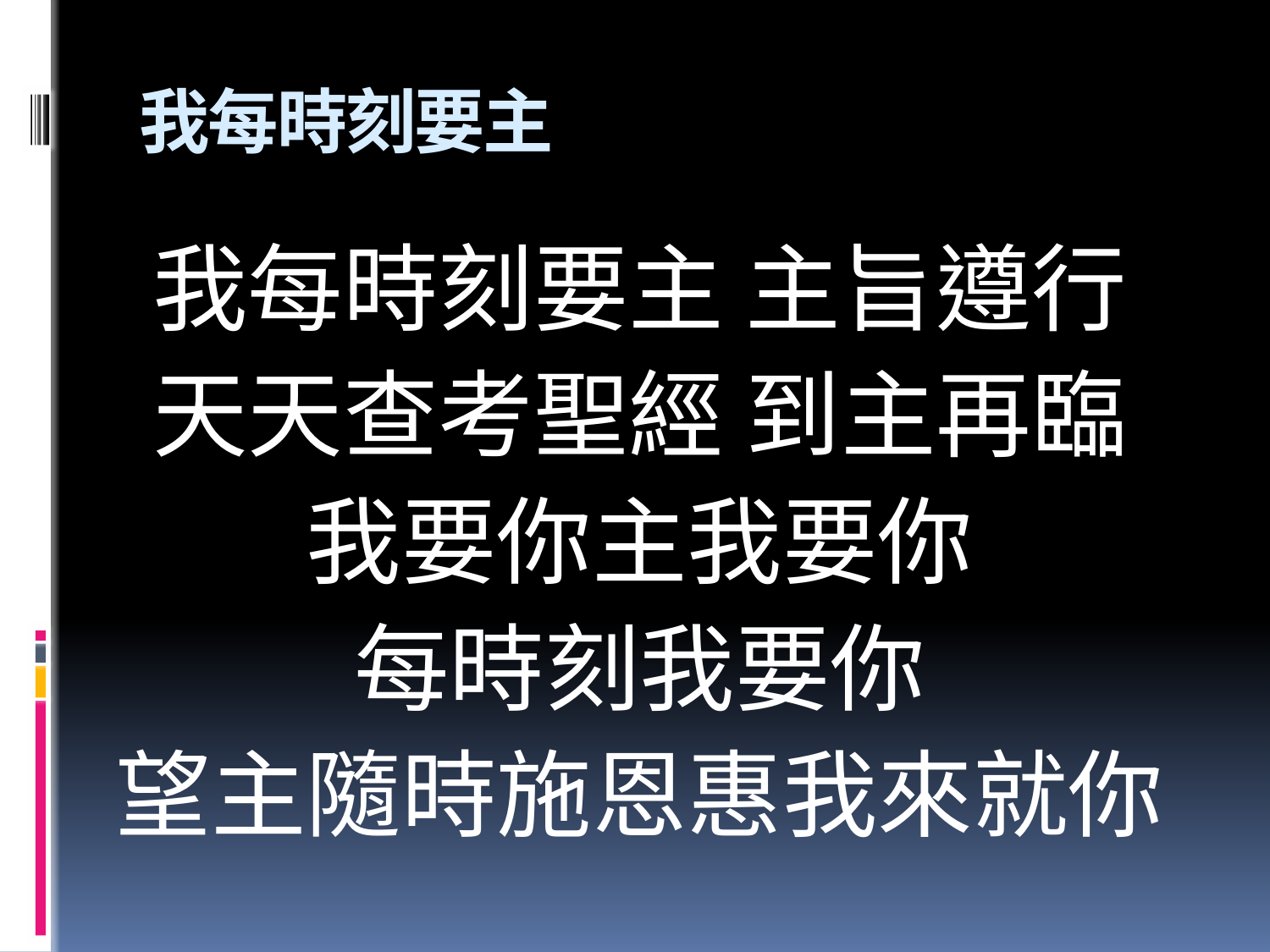

# 我每時刻要主
我每時刻要主 主旨遵行
天天查考聖經 到主再臨
我要你主我要你
每時刻我要你
望主隨時施恩惠我來就你